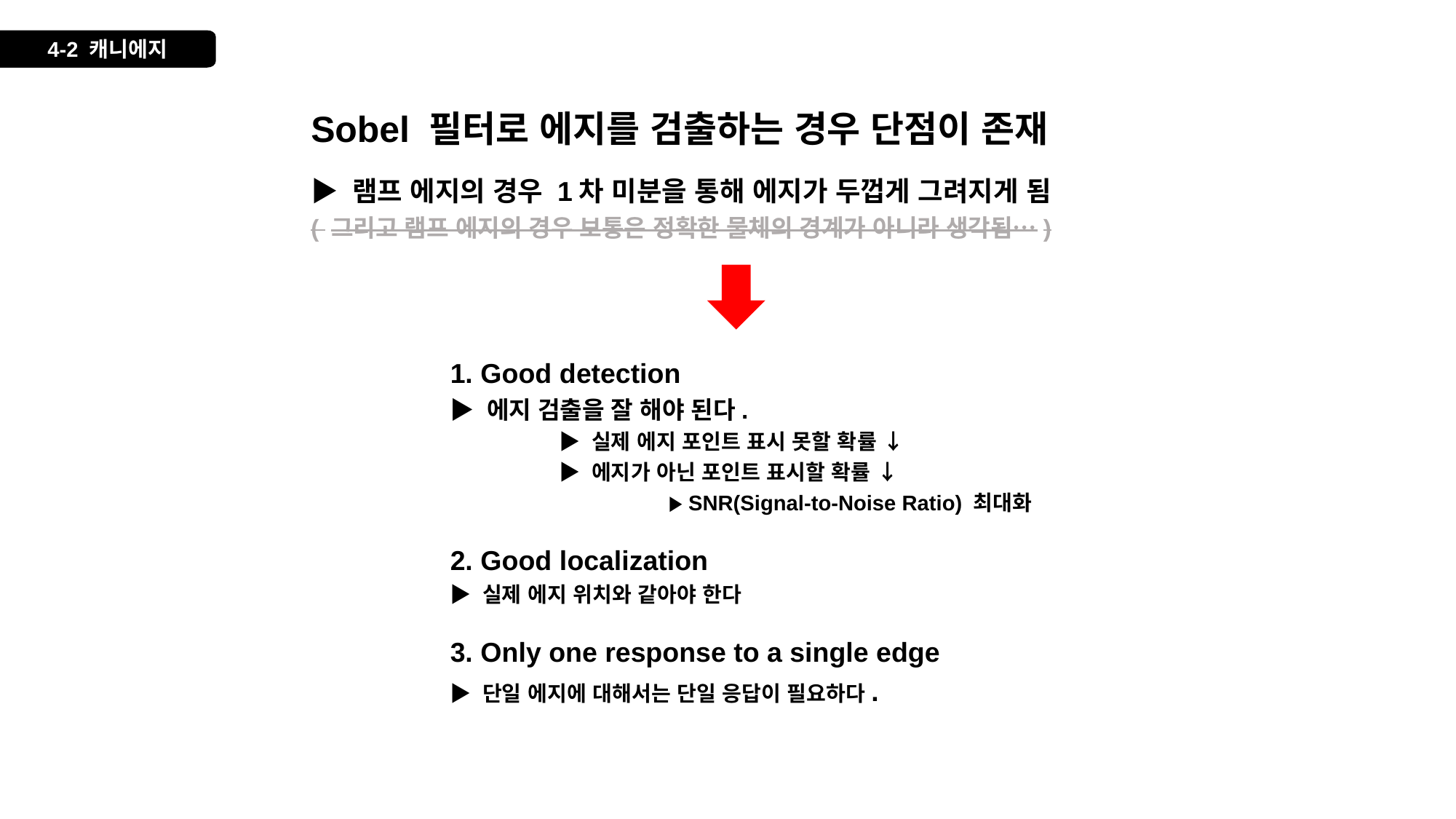

4-2 캐니에지
Sobel 필터로 에지를 검출하는 경우 단점이 존재

▶ 램프 에지의 경우 1차 미분을 통해 에지가 두껍게 그려지게 됨
( 그리고 램프 에지의 경우 보통은 정확한 물체의 경계가 아니라 생각됨…)

1. Good detection
▶ 에지 검출을 잘 해야 된다.
	▶ 실제 에지 포인트 표시 못할 확률 ↓
	▶ 에지가 아닌 포인트 표시할 확률 ↓
		▶ SNR(Signal-to-Noise Ratio) 최대화

2. Good localization
▶ 실제 에지 위치와 같아야 한다

3. Only one response to a single edge
▶ 단일 에지에 대해서는 단일 응답이 필요하다.